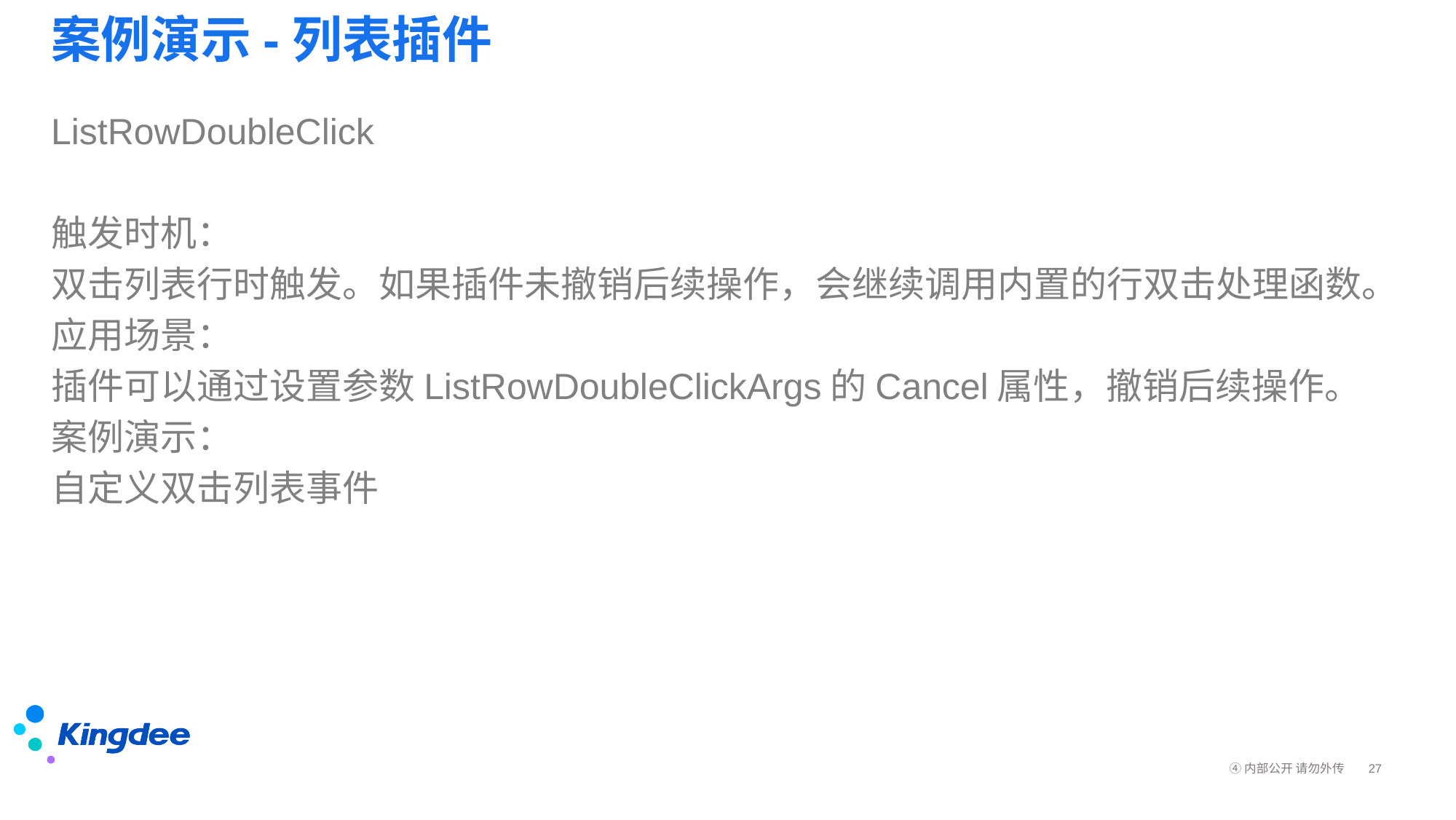

# 案例演示-列表插件
ListRowDoubleClick

触发时机：
双击列表行时触发。如果插件未撤销后续操作，会继续调用内置的行双击处理函数。
应用场景：
插件可以通过设置参数ListRowDoubleClickArgs的Cancel属性，撤销后续操作。
案例演示：
自定义双击列表事件